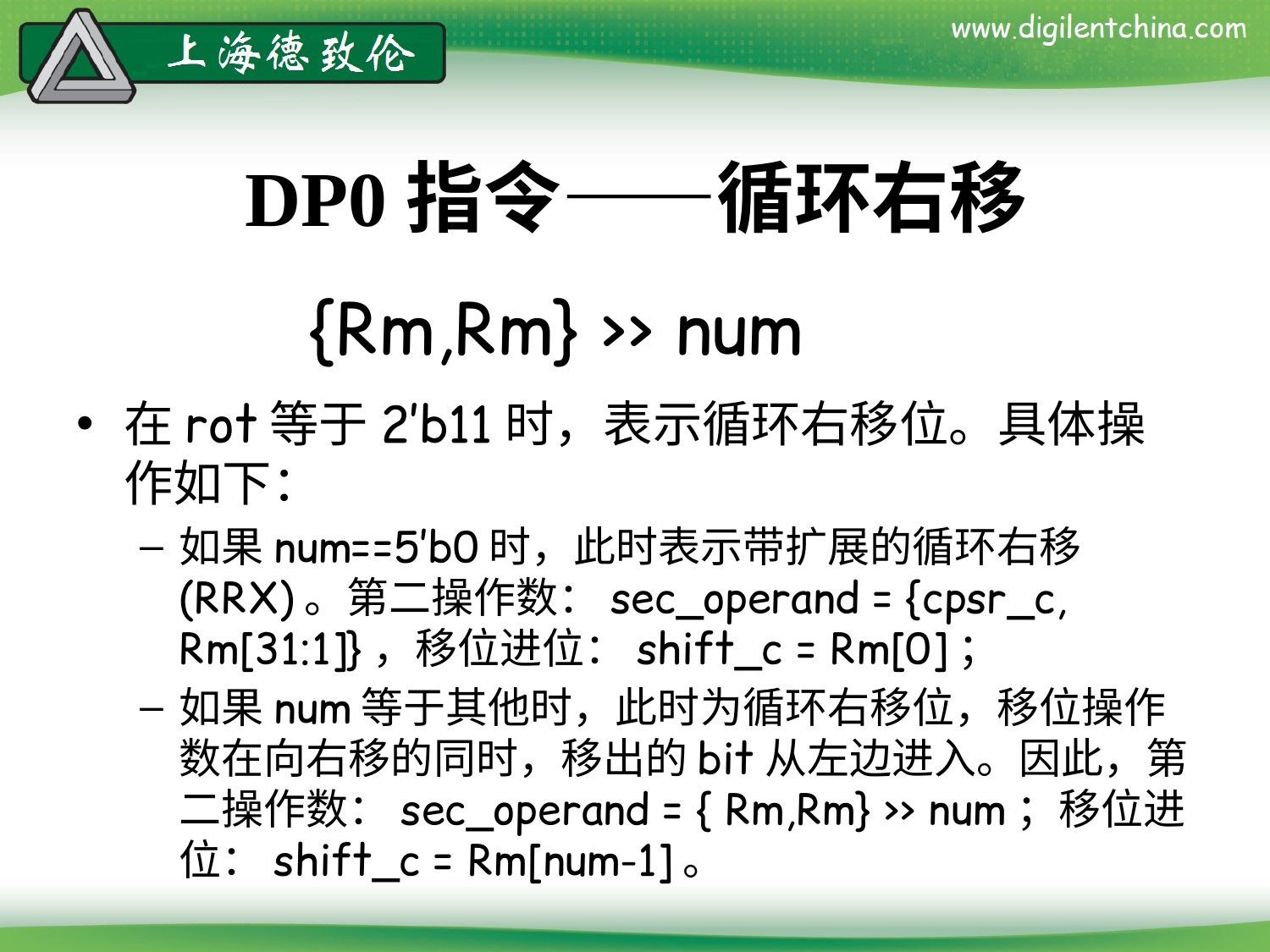

# DP0指令——循环右移
{Rm,Rm} >> num
在rot等于2’b11时，表示循环右移位。具体操作如下：
如果num==5’b0时，此时表示带扩展的循环右移(RRX)。第二操作数：sec_operand = {cpsr_c, Rm[31:1]}，移位进位：shift_c = Rm[0]；
如果num等于其他时，此时为循环右移位，移位操作数在向右移的同时，移出的bit从左边进入。因此，第二操作数：sec_operand = { Rm,Rm} >> num；移位进位：shift_c = Rm[num-1]。